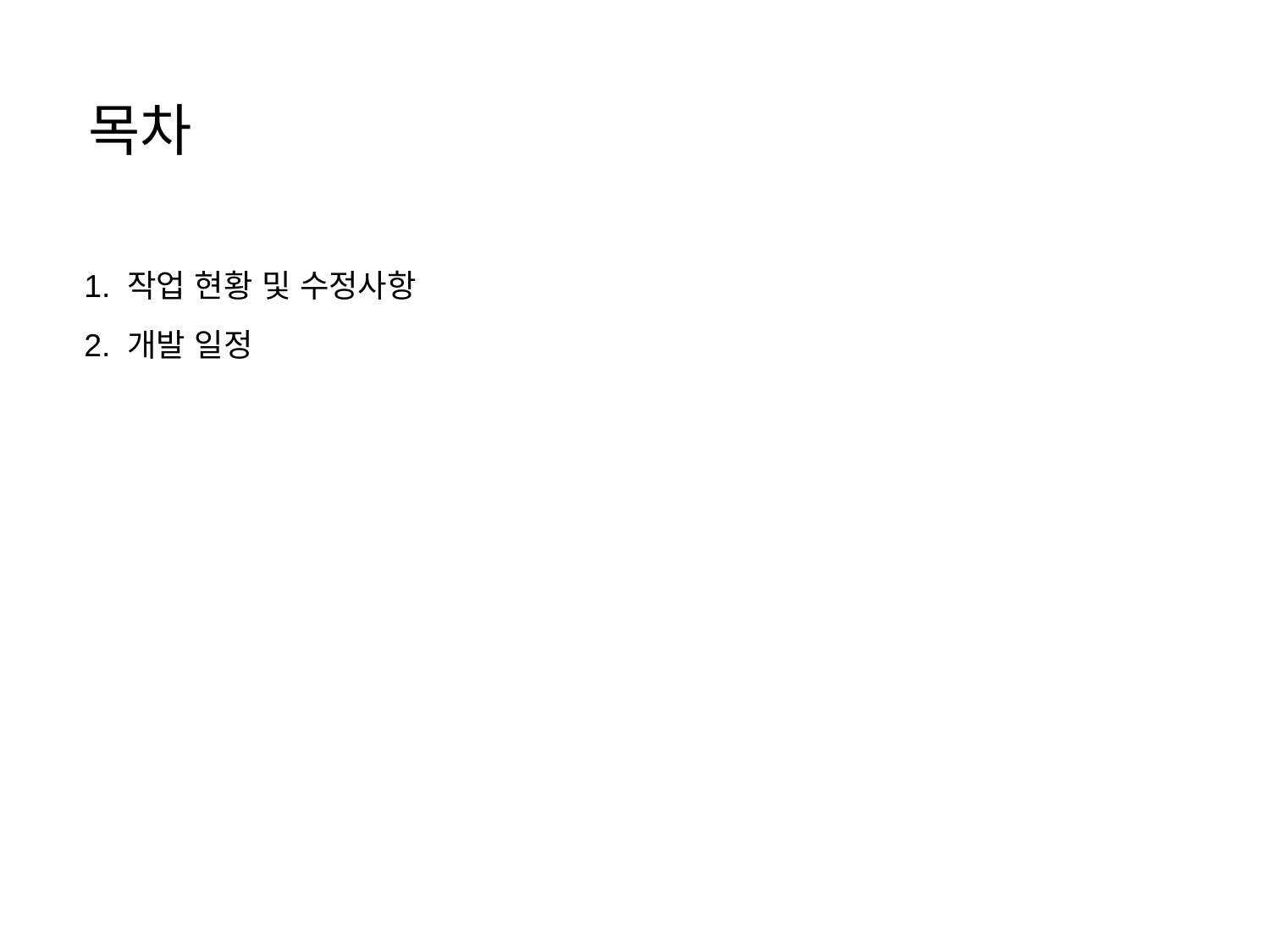

목차
1. 작업 현황 및 수정사항
2. 개발 일정